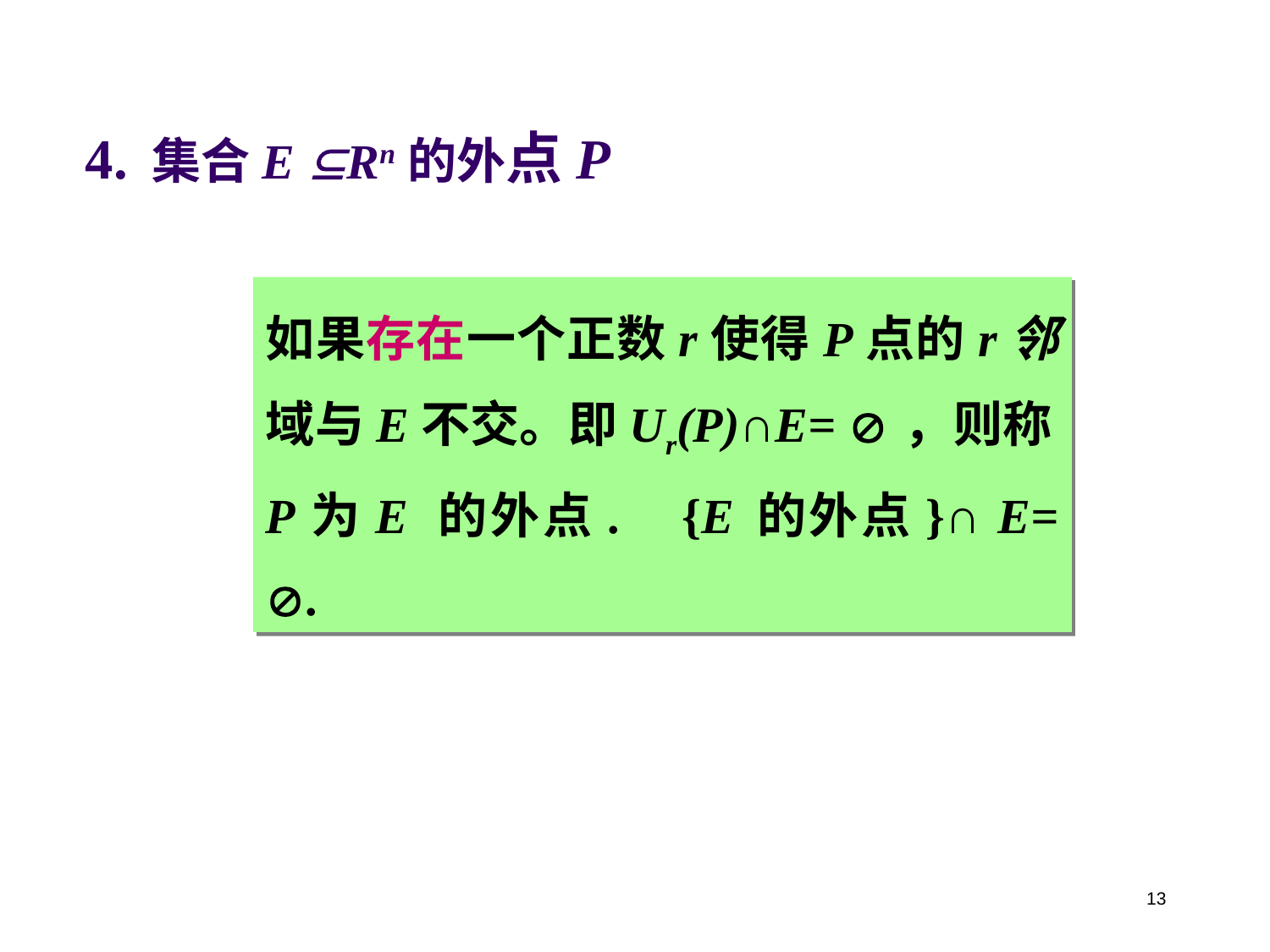

4. 集合E ⊆Rn的外点P
如果存在一个正数r使得P点的r邻域与E不交。即Ur(P)∩E= ∅ ，则称P为E 的外点.    {E 的外点}∩ E= ∅.
13